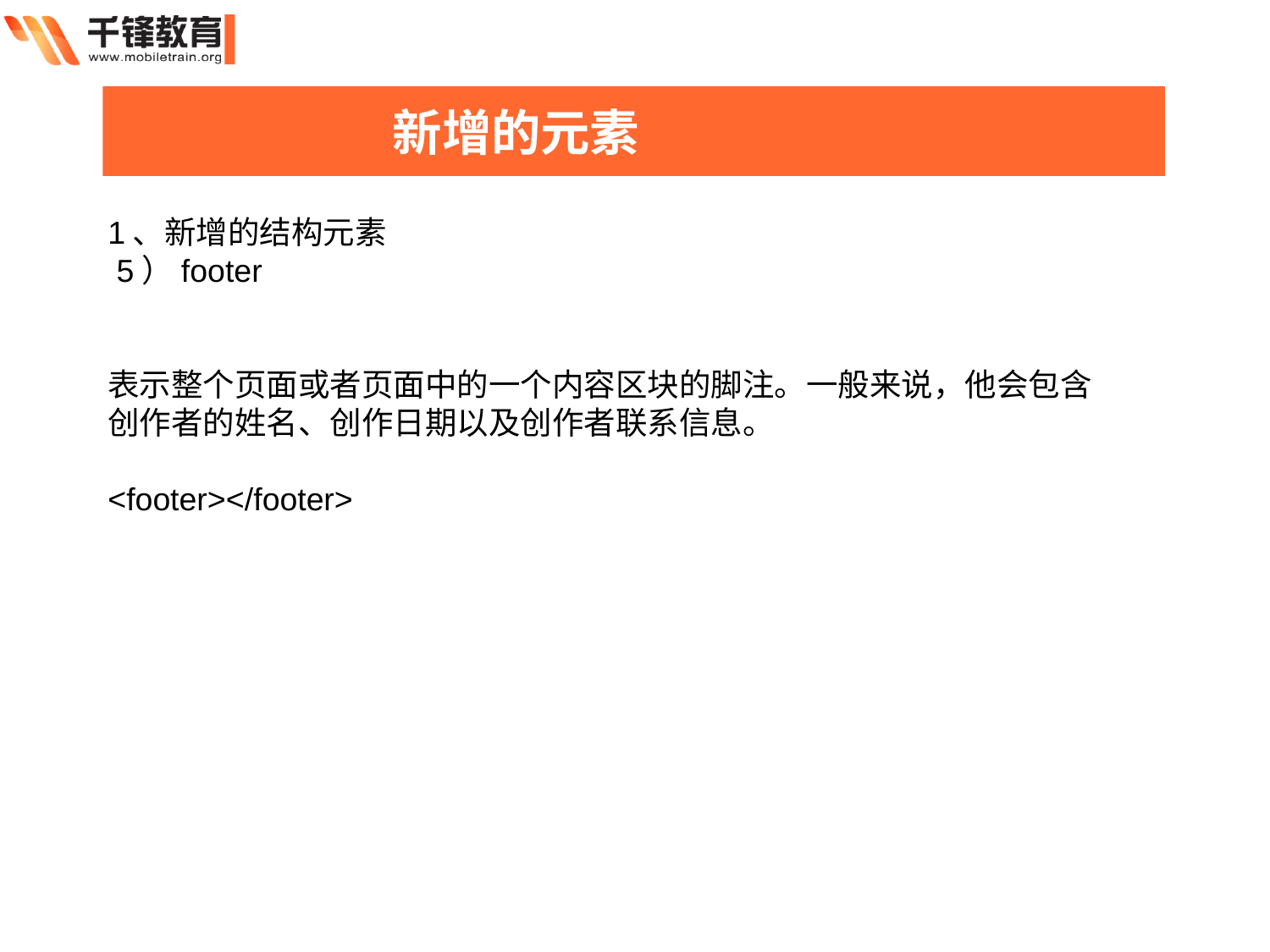

新增的元素
1、新增的结构元素
 5）footer

表示整个页面或者页面中的一个内容区块的脚注。一般来说，他会包含创作者的姓名、创作日期以及创作者联系信息。

<footer></footer>